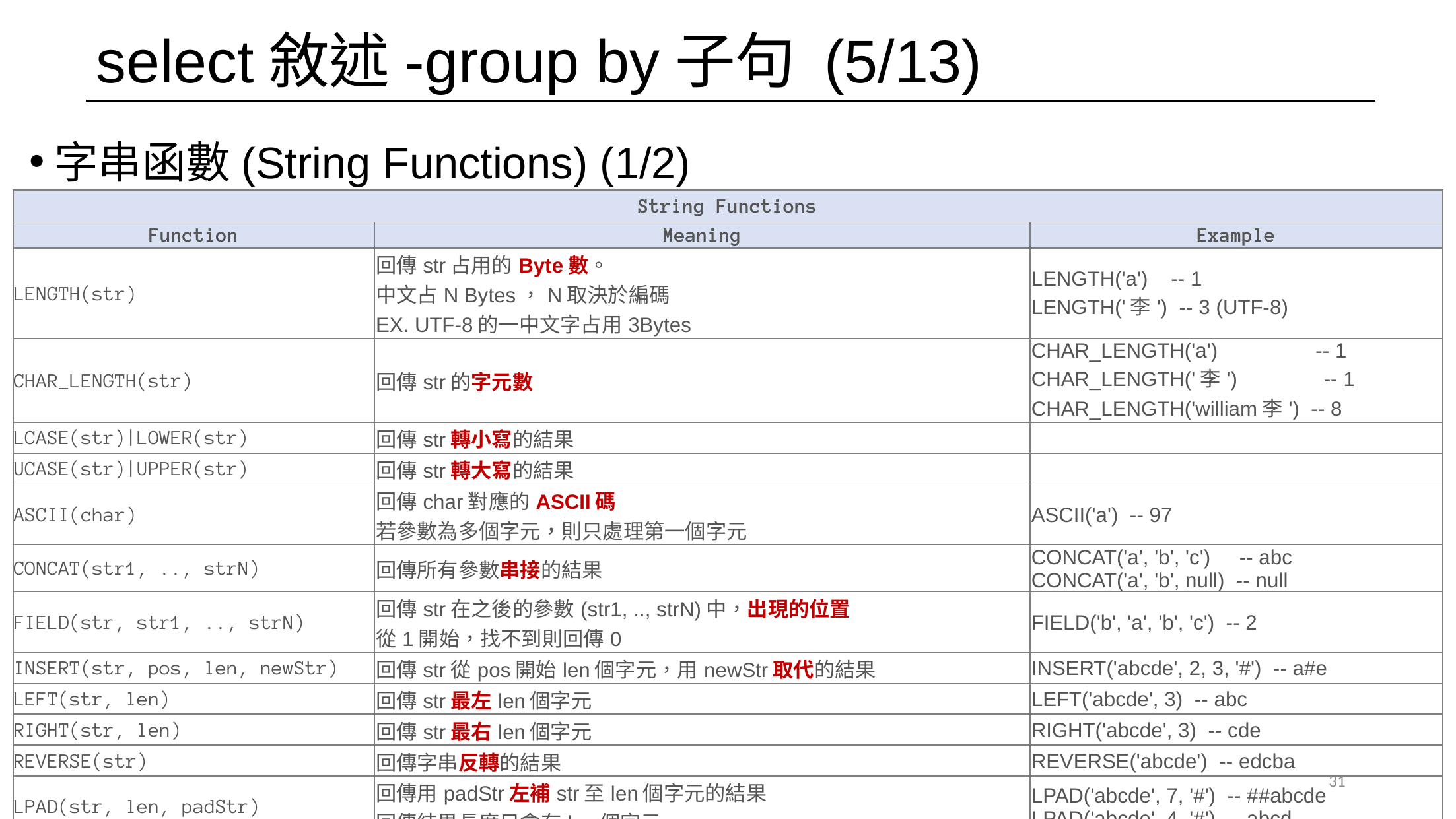

# select敘述-group by子句 (5/13)
字串函數(String Functions) (1/2)
| String Functions |  |  |
| --- | --- | --- |
| Function | Meaning | Example |
| LENGTH(str) | 回傳str占用的Byte數。 中文占N Bytes，N取決於編碼 EX. UTF-8的一中文字占用3Bytes | LENGTH('a') -- 1 LENGTH('李') -- 3 (UTF-8) |
| CHAR\_LENGTH(str) | 回傳str的字元數 | CHAR\_LENGTH('a') -- 1 CHAR\_LENGTH('李') -- 1 CHAR\_LENGTH('william李') -- 8 |
| LCASE(str)|LOWER(str) | 回傳str轉小寫的結果 |  |
| UCASE(str)|UPPER(str) | 回傳str轉大寫的結果 |  |
| ASCII(char) | 回傳char對應的ASCII碼 若參數為多個字元，則只處理第一個字元 | ASCII('a') -- 97 |
| CONCAT(str1, .., strN) | 回傳所有參數串接的結果 | CONCAT('a', 'b', 'c') -- abc CONCAT('a', 'b', null) -- null |
| FIELD(str, str1, .., strN) | 回傳str在之後的參數(str1, .., strN)中，出現的位置 從1開始，找不到則回傳0 | FIELD('b', 'a', 'b', 'c') -- 2 |
| INSERT(str, pos, len, newStr) | 回傳str從pos開始len個字元，用newStr取代的結果 | INSERT('abcde', 2, 3, '#') -- a#e |
| LEFT(str, len) | 回傳str最左len個字元 | LEFT('abcde', 3) -- abc |
| RIGHT(str, len) | 回傳str最右len個字元 | RIGHT('abcde', 3) -- cde |
| REVERSE(str) | 回傳字串反轉的結果 | REVERSE('abcde') -- edcba |
| LPAD(str, len, padStr) | 回傳用padStr左補str至len個字元的結果 回傳結果長度只會有len個字元 | LPAD('abcde', 7, '#') -- ##abcde LPAD('abcde', 4, '#') -- abcd |
| RPAD(str, len, padStr) | 回傳用padStr右補str至len個字元的結果 回傳結果長度只會有len個字元 | RPAD('abcde', 7, '#') -- abcde## RPAD('abcde', 4, '#') -- abcd |
31